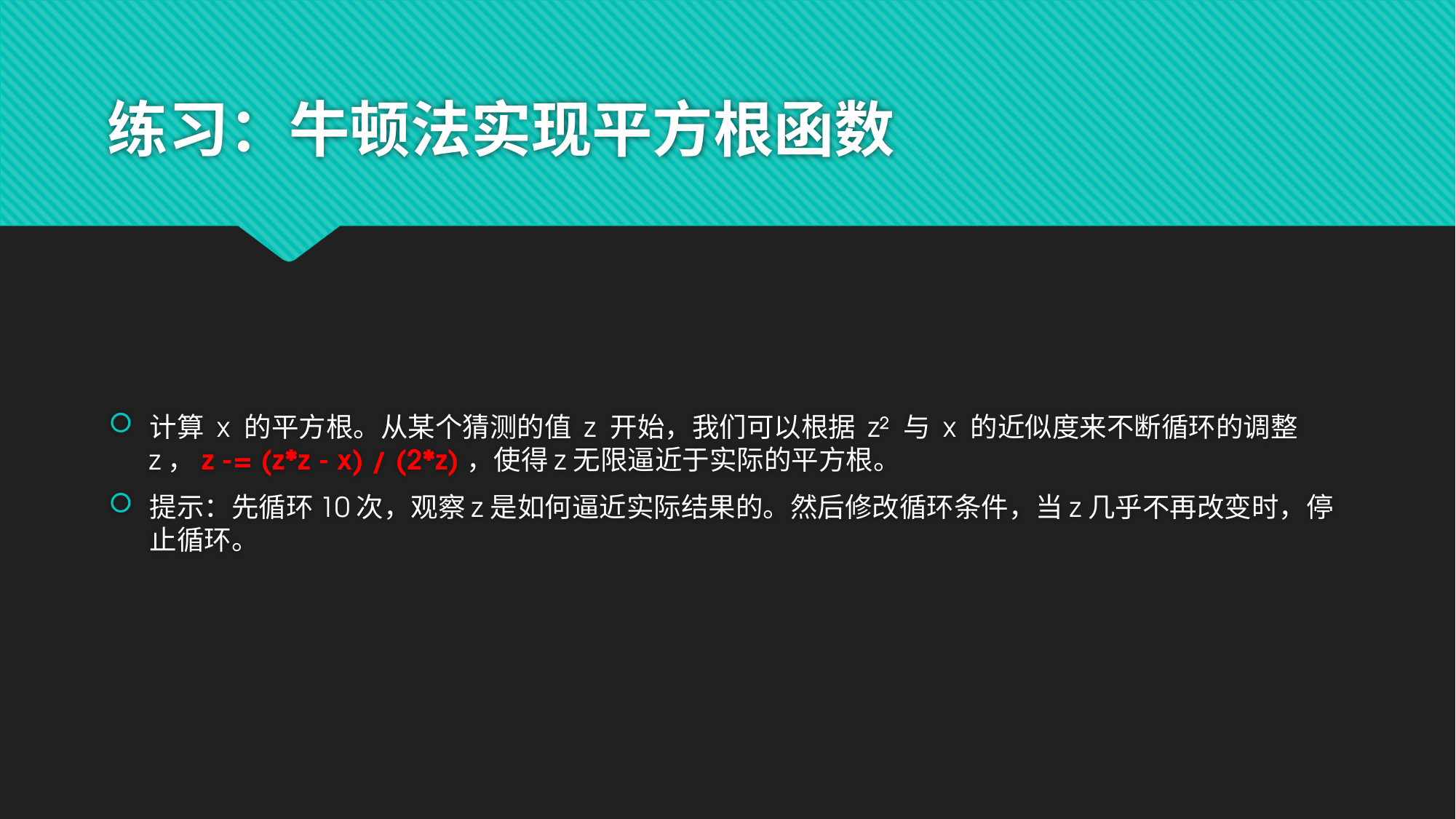

# 练习：牛顿法实现平方根函数
计算 x 的平方根。从某个猜测的值 z 开始，我们可以根据 z² 与 x 的近似度来不断循环的调整 z，z -= (z*z - x) / (2*z)，使得z无限逼近于实际的平方根。
提示：先循环10次，观察z是如何逼近实际结果的。然后修改循环条件，当z几乎不再改变时，停止循环。